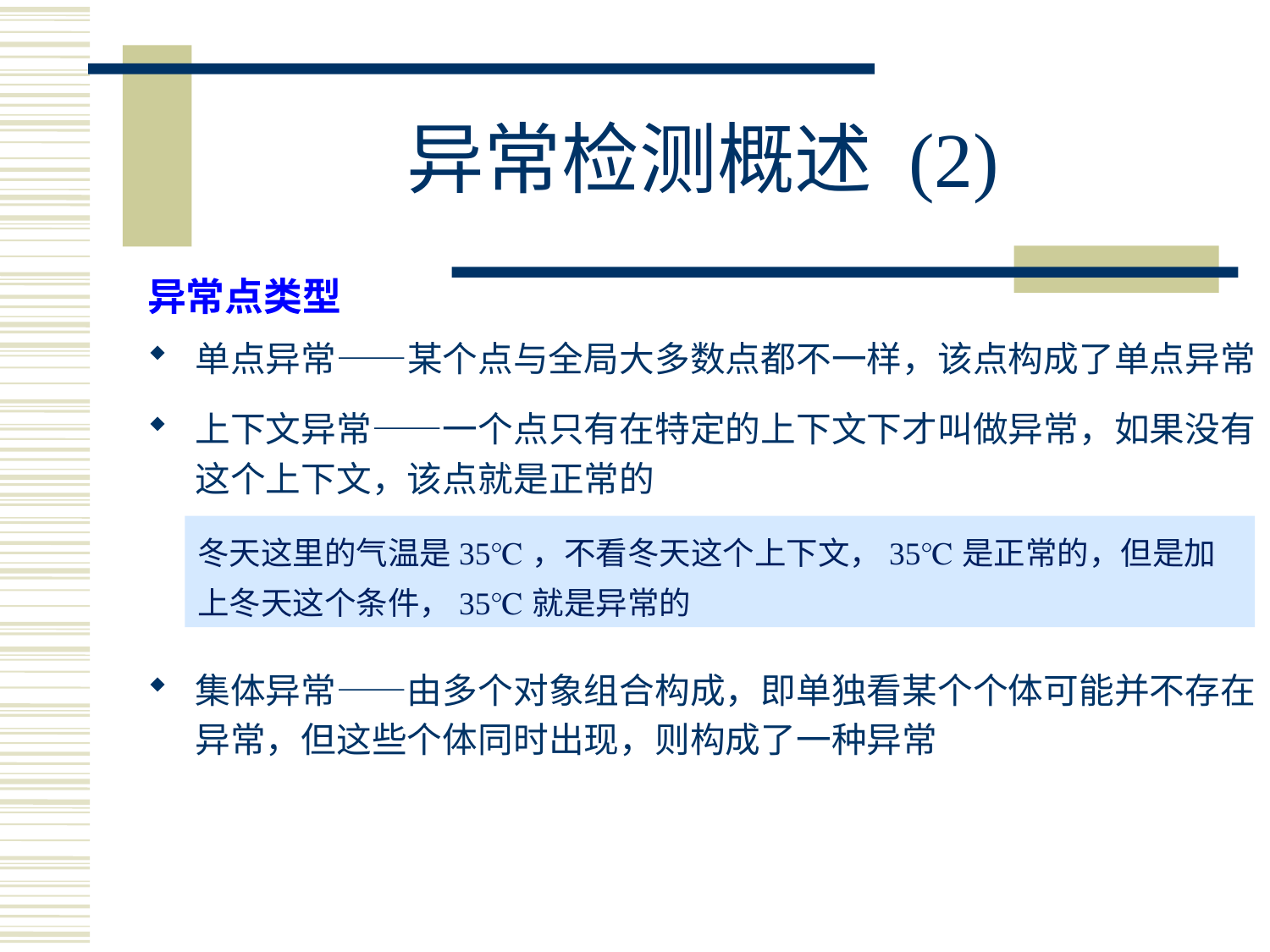

# 异常检测概述 (2)
异常点类型
单点异常——某个点与全局大多数点都不一样，该点构成了单点异常
上下文异常——一个点只有在特定的上下文下才叫做异常，如果没有这个上下文，该点就是正常的

集体异常——由多个对象组合构成，即单独看某个个体可能并不存在异常，但这些个体同时出现，则构成了一种异常
冬天这里的气温是35℃，不看冬天这个上下文，35℃是正常的，但是加上冬天这个条件，35℃就是异常的